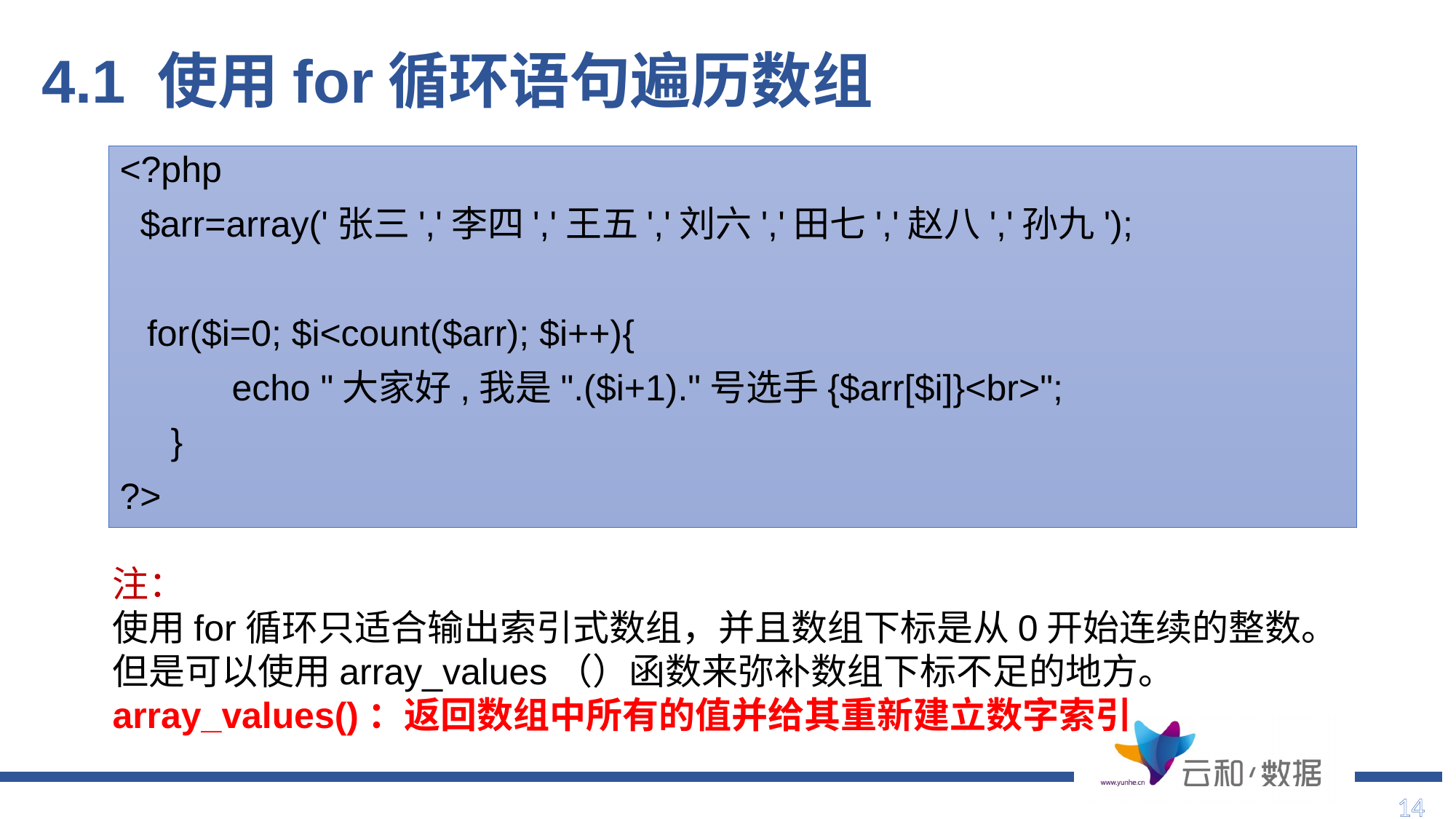

# 4.1 使用for循环语句遍历数组
<?php
  $arr=array('张三','李四','王五','刘六','田七','赵八','孙九');

	for($i=0; $i<count($arr); $i++){
           echo "大家好,我是".($i+1)."号选手{$arr[$i]}<br>";
     }
?>
注：
使用for循环只适合输出索引式数组，并且数组下标是从0开始连续的整数。
但是可以使用array_values（）函数来弥补数组下标不足的地方。
array_values()：返回数组中所有的值并给其重新建立数字索引